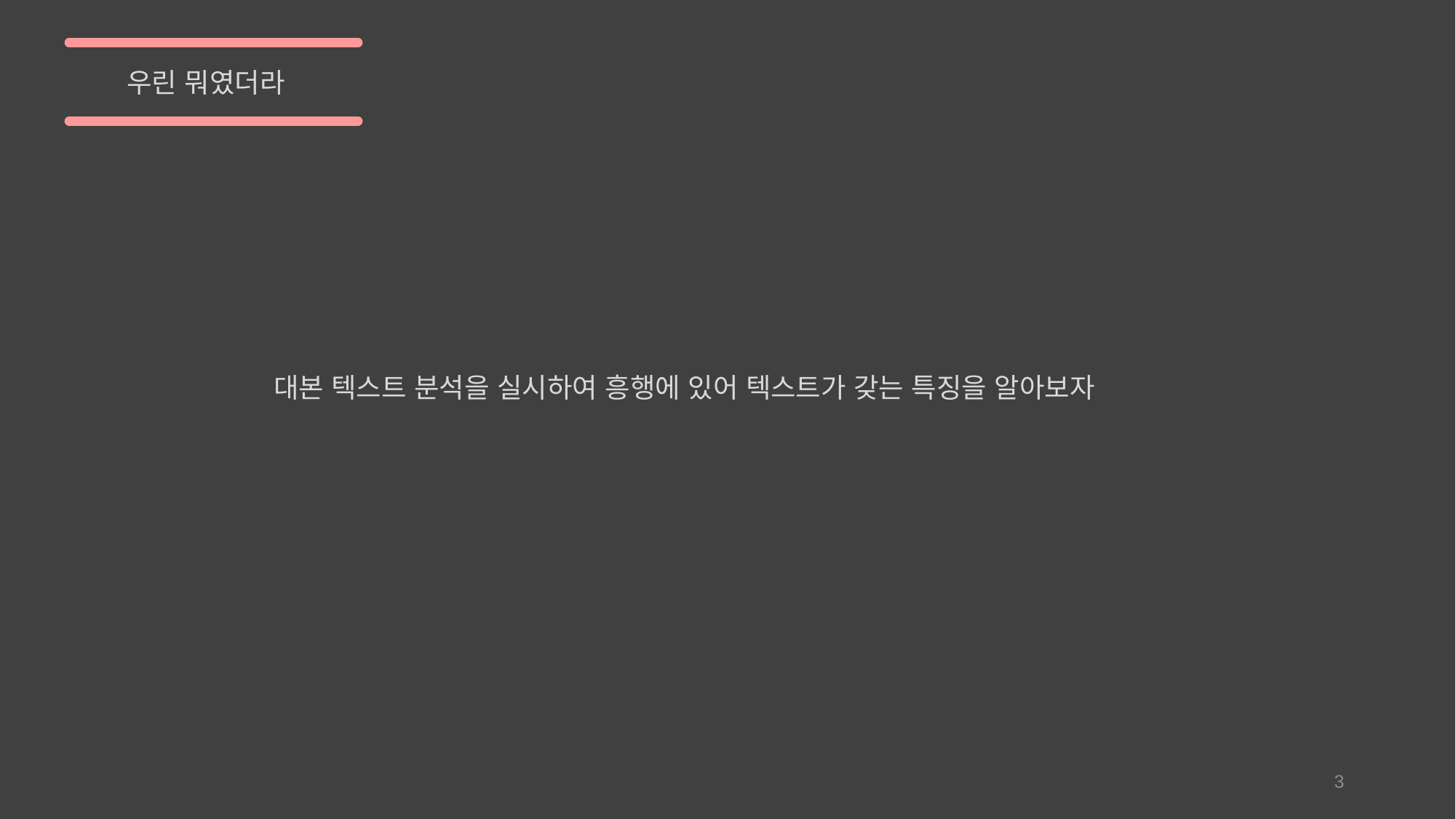

우린 뭐였더라
대본 텍스트 분석을 실시하여 흥행에 있어 텍스트가 갖는 특징을 알아보자
3